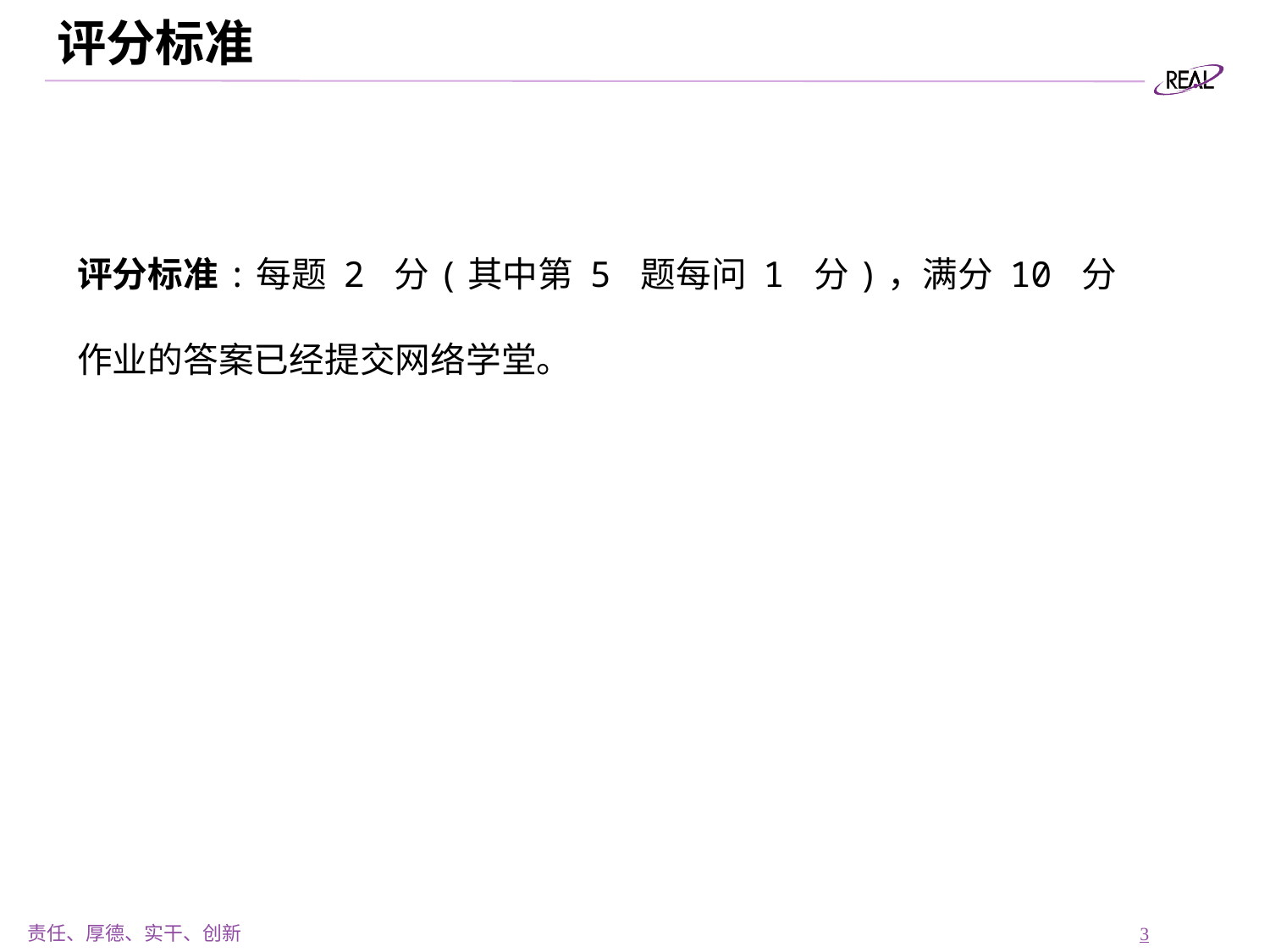

# 评分标准
评分标准:每题 2 分(其中第 5 题每问 1 分)，满分 10 分

作业的答案已经提交网络学堂。